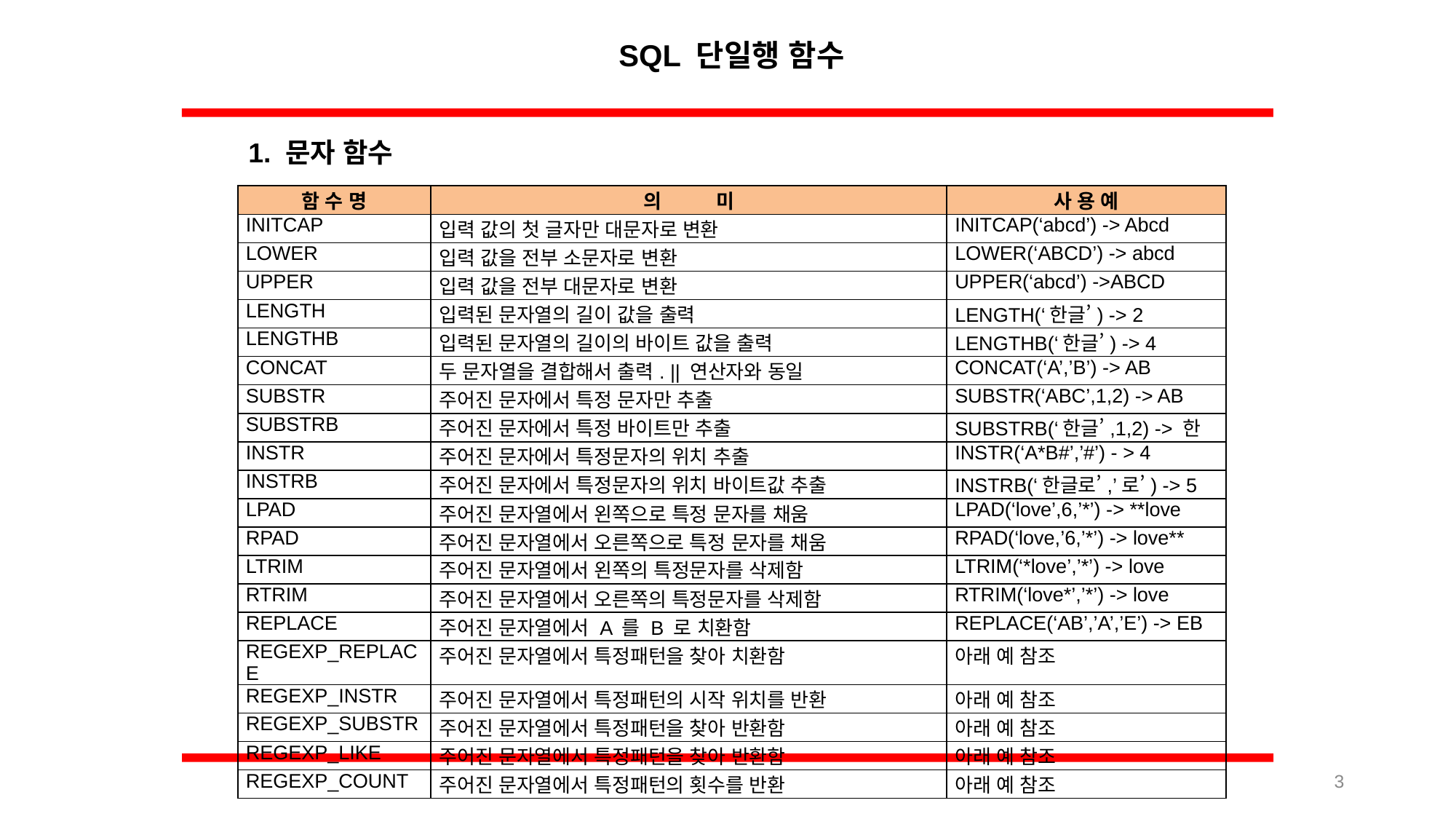

SQL 단일행 함수

1. 문자 함수
| 함 수 명 | 의 미 | 사 용 예 |
| --- | --- | --- |
| INITCAP | 입력 값의 첫 글자만 대문자로 변환 | INITCAP(‘abcd’) -> Abcd |
| LOWER | 입력 값을 전부 소문자로 변환 | LOWER(‘ABCD’) -> abcd |
| UPPER | 입력 값을 전부 대문자로 변환 | UPPER(‘abcd’) ->ABCD |
| LENGTH | 입력된 문자열의 길이 값을 출력 | LENGTH(‘한글’) -> 2 |
| LENGTHB | 입력된 문자열의 길이의 바이트 값을 출력 | LENGTHB(‘한글’) -> 4 |
| CONCAT | 두 문자열을 결합해서 출력. || 연산자와 동일 | CONCAT(‘A’,’B’) -> AB |
| SUBSTR | 주어진 문자에서 특정 문자만 추출 | SUBSTR(‘ABC’,1,2) -> AB |
| SUBSTRB | 주어진 문자에서 특정 바이트만 추출 | SUBSTRB(‘한글’,1,2) -> 한 |
| INSTR | 주어진 문자에서 특정문자의 위치 추출 | INSTR(‘A\*B#’,’#’) - > 4 |
| INSTRB | 주어진 문자에서 특정문자의 위치 바이트값 추출 | INSTRB(‘한글로’,’로’) -> 5 |
| LPAD | 주어진 문자열에서 왼쪽으로 특정 문자를 채움 | LPAD(‘love’,6,’\*’) -> \*\*love |
| RPAD | 주어진 문자열에서 오른쪽으로 특정 문자를 채움 | RPAD(‘love,’6,’\*’) -> love\*\* |
| LTRIM | 주어진 문자열에서 왼쪽의 특정문자를 삭제함 | LTRIM(‘\*love’,’\*’) -> love |
| RTRIM | 주어진 문자열에서 오른쪽의 특정문자를 삭제함 | RTRIM(‘love\*’,’\*’) -> love |
| REPLACE | 주어진 문자열에서 A 를 B 로 치환함 | REPLACE(‘AB’,’A’,’E’) -> EB |
| REGEXP\_REPLACE | 주어진 문자열에서 특정패턴을 찾아 치환함 | 아래 예 참조 |
| REGEXP\_INSTR | 주어진 문자열에서 특정패턴의 시작 위치를 반환 | 아래 예 참조 |
| REGEXP\_SUBSTR | 주어진 문자열에서 특정패턴을 찾아 반환함 | 아래 예 참조 |
| REGEXP\_LIKE | 주어진 문자열에서 특정패턴을 찾아 반환함 | 아래 예 참조 |
| REGEXP\_COUNT | 주어진 문자열에서 특정패턴의 횟수를 반환 | 아래 예 참조 |

3